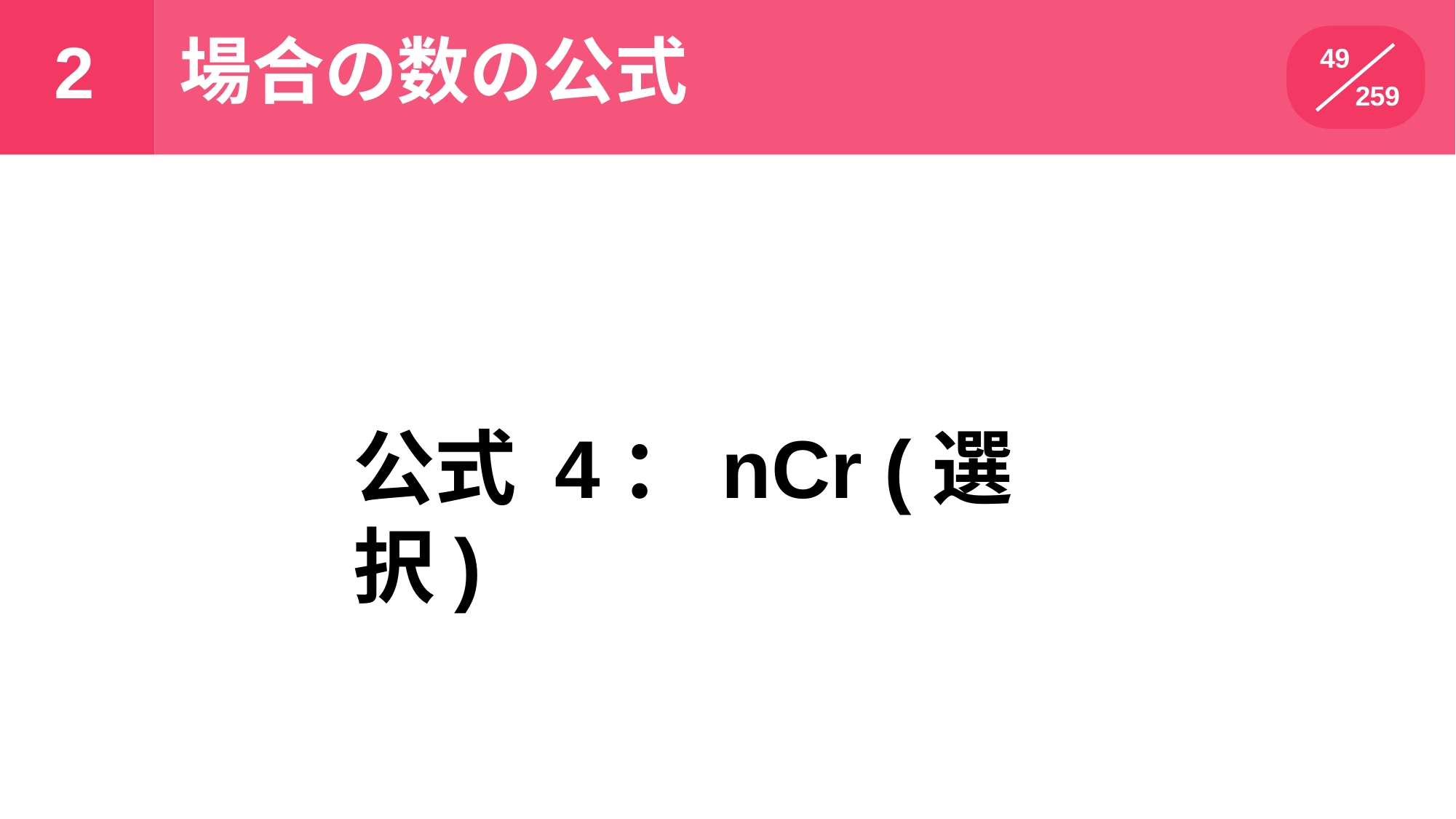

場合の数の公式
# 2
49
259
公式 4：nCr (選択)